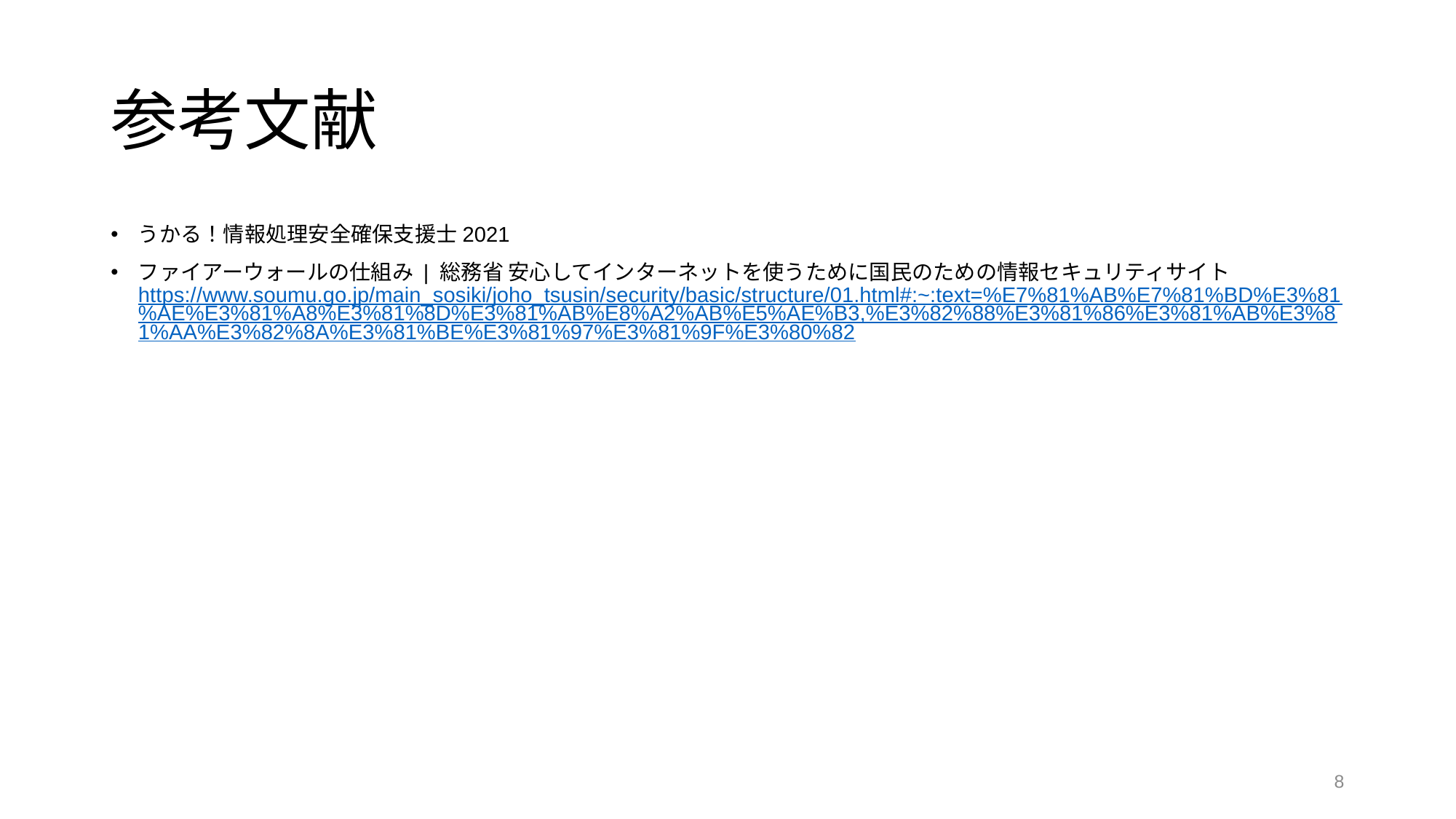

# 参考文献
うかる！情報処理安全確保支援士2021
ファイアーウォールの仕組み | 総務省 安心してインターネットを使うために国民のための情報セキュリティサイト
https://www.soumu.go.jp/main_sosiki/joho_tsusin/security/basic/structure/01.html#:~:text=%E7%81%AB%E7%81%BD%E3%81%AE%E3%81%A8%E3%81%8D%E3%81%AB%E8%A2%AB%E5%AE%B3,%E3%82%88%E3%81%86%E3%81%AB%E3%81%AA%E3%82%8A%E3%81%BE%E3%81%97%E3%81%9F%E3%80%82

8